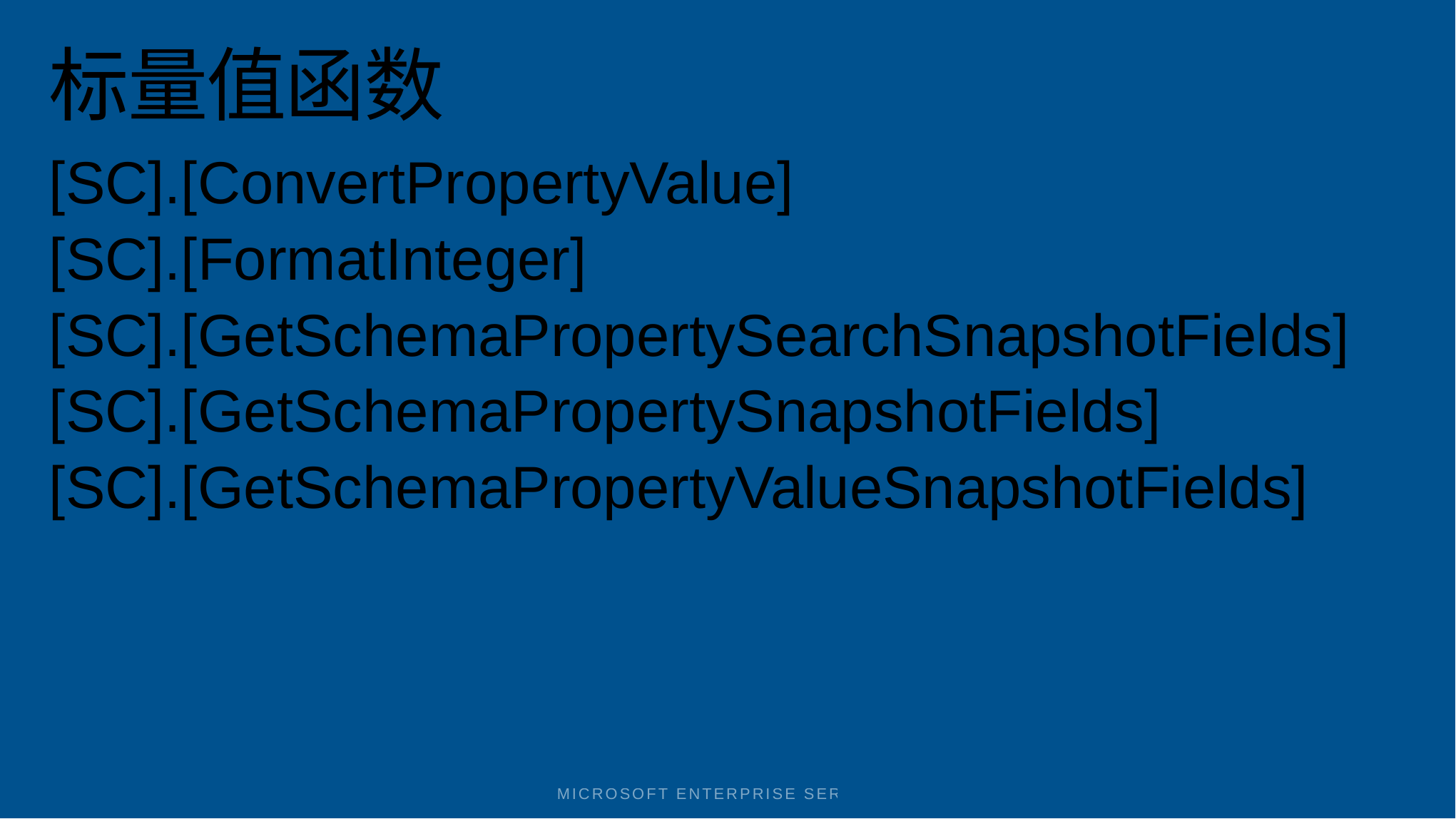

# 标量值函数
[SC].[ConvertPropertyValue]
[SC].[FormatInteger]
[SC].[GetSchemaPropertySearchSnapshotFields]
[SC].[GetSchemaPropertySnapshotFields]
[SC].[GetSchemaPropertyValueSnapshotFields]